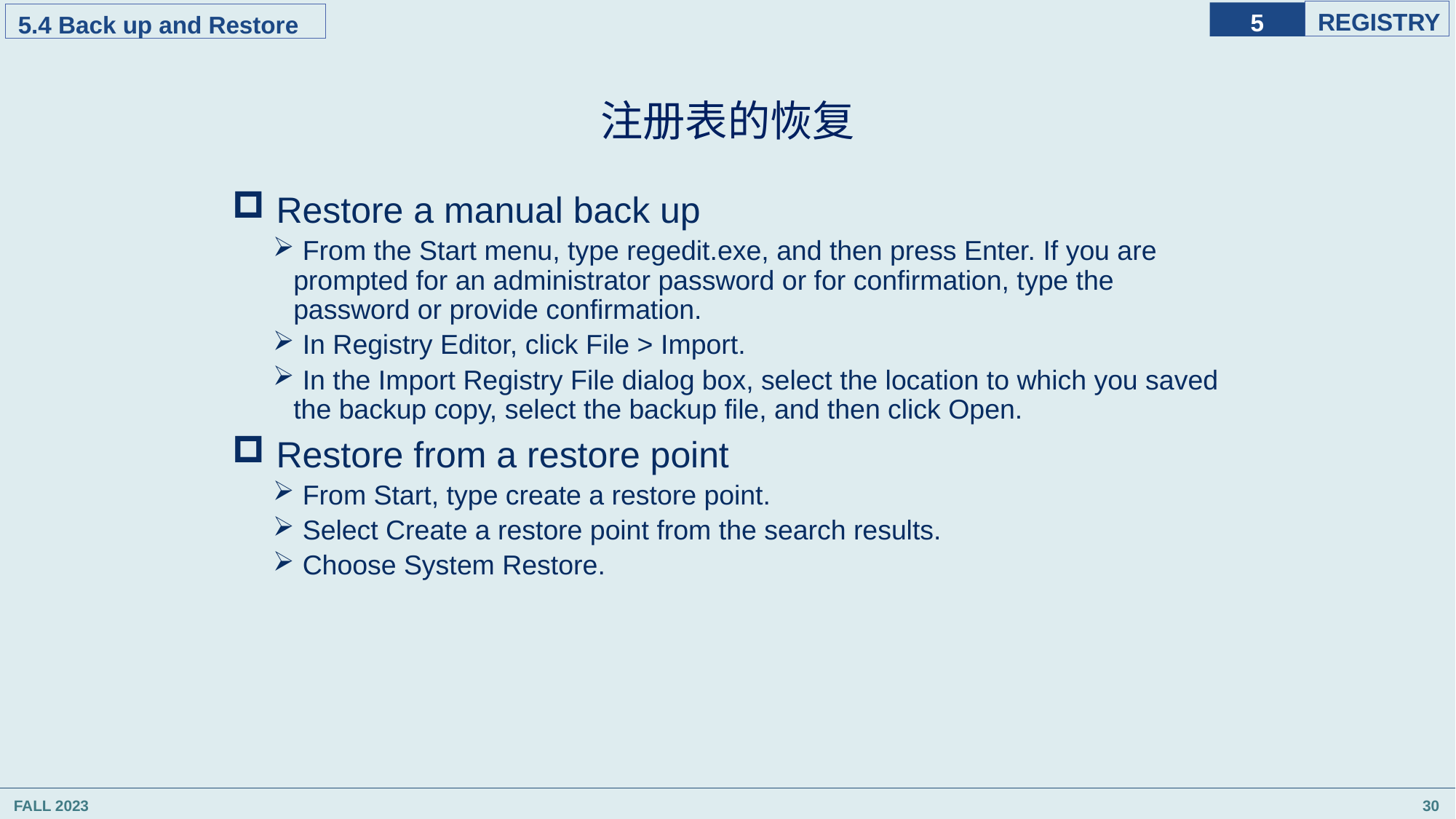

注册表的恢复
 Restore a manual back up
 From the Start menu, type regedit.exe, and then press Enter. If you are prompted for an administrator password or for confirmation, type the password or provide confirmation.
 In Registry Editor, click File > Import.
 In the Import Registry File dialog box, select the location to which you saved the backup copy, select the backup file, and then click Open.
 Restore from a restore point
 From Start, type create a restore point.
 Select Create a restore point from the search results.
 Choose System Restore.